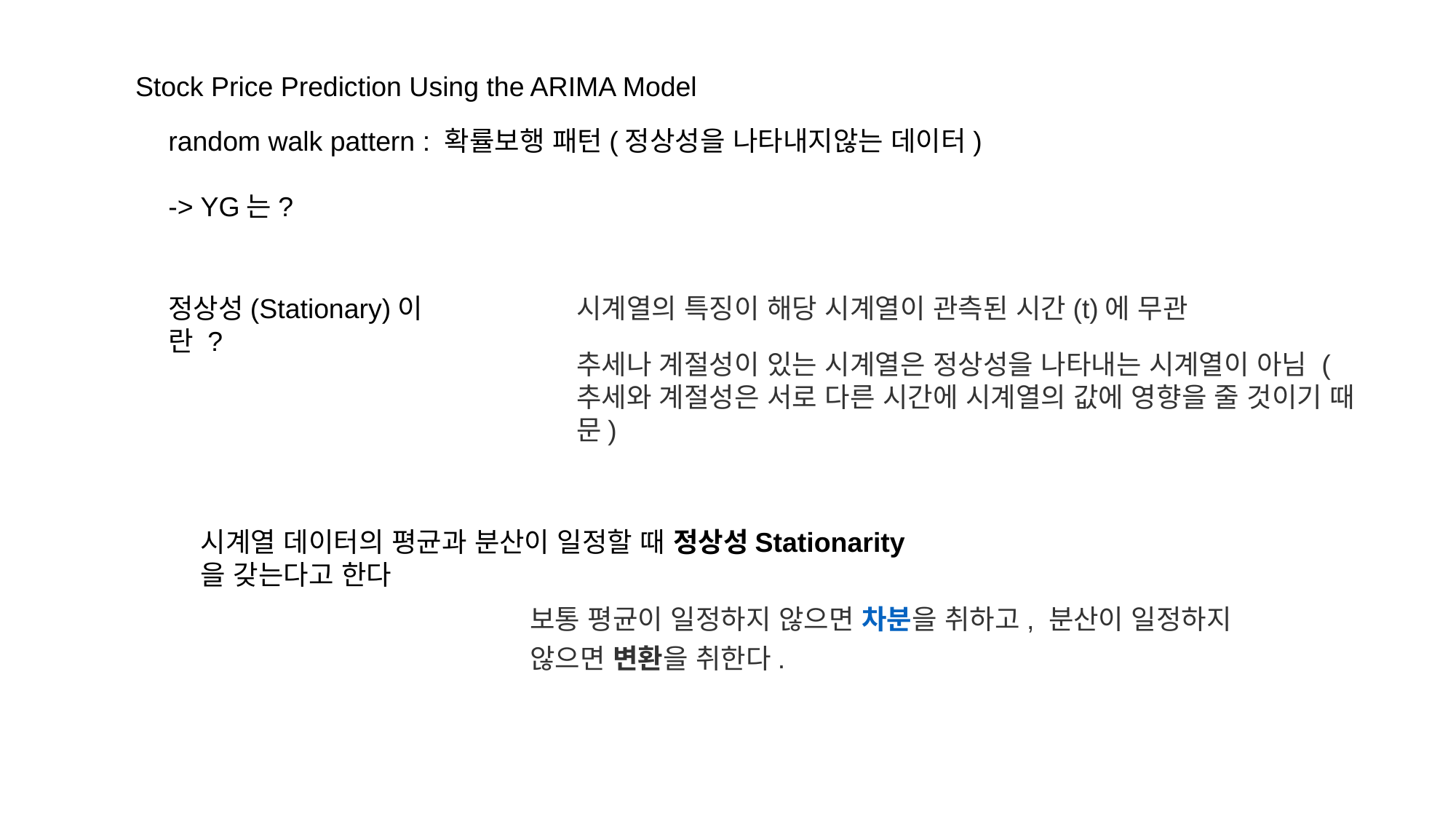

Stock Price Prediction Using the ARIMA Model
random walk pattern : 확률보행 패턴(정상성을 나타내지않는 데이터)

-> YG는?
정상성(Stationary)이란 ?
시계열의 특징이 해당 시계열이 관측된 시간(t)에 무관
추세나 계절성이 있는 시계열은 정상성을 나타내는 시계열이 아님 (추세와 계절성은 서로 다른 시간에 시계열의 값에 영향을 줄 것이기 때문)
시계열 데이터의 평균과 분산이 일정할 때 정상성Stationarity을 갖는다고 한다
보통 평균이 일정하지 않으면 차분을 취하고, 분산이 일정하지 않으면 변환을 취한다.